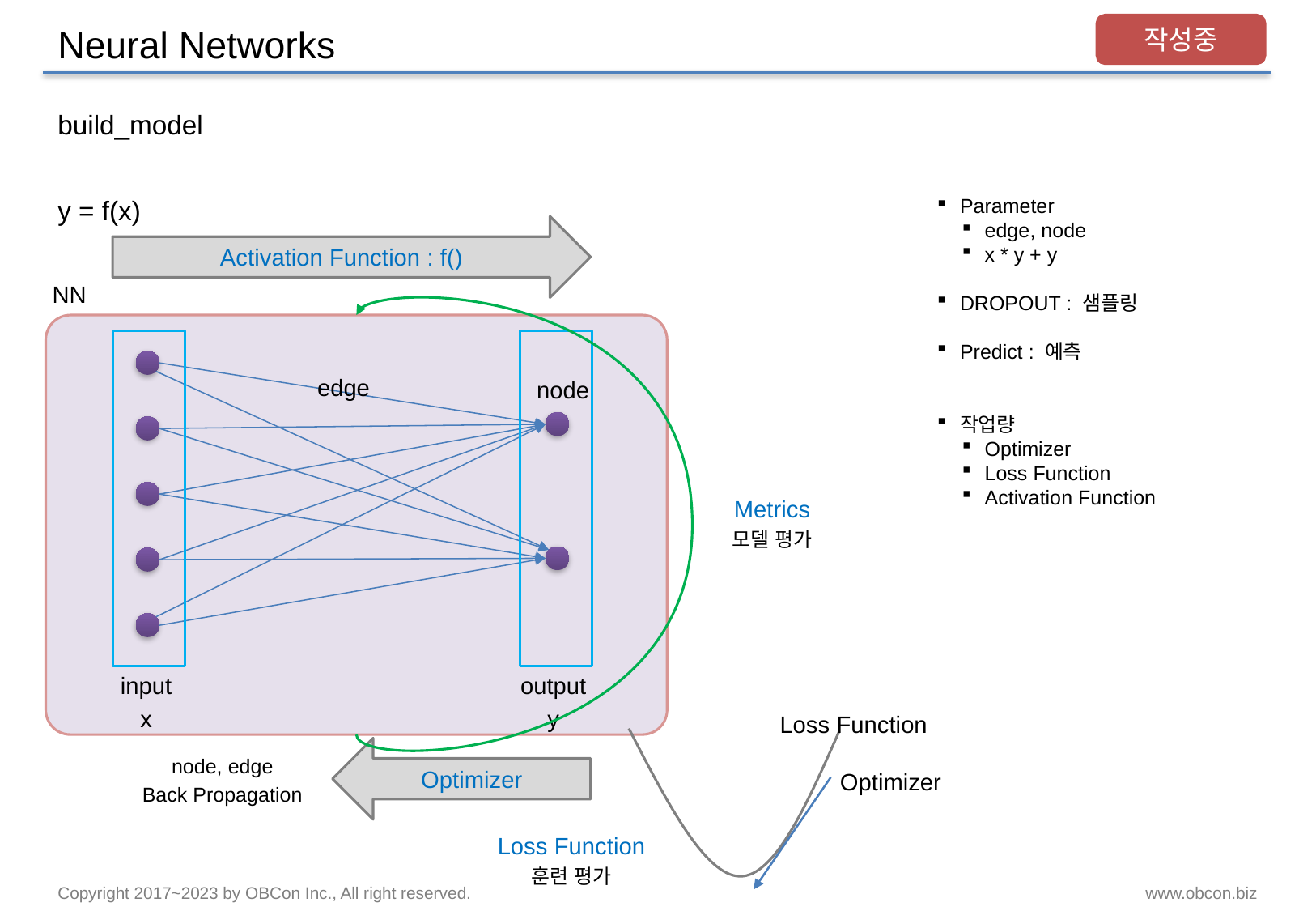

# Neural Networks
작성중
build_model
y = f(x)
Parameter
edge, node
x * y + y

DROPOUT : 샘플링

Predict : 예측

작업량
Optimizer
Loss Function
Activation Function

Activation Function : f()
NN

edge
node

Metrics
모델 평가

input
x
output
y
Loss Function

Optimizer
node, edge
Back Propagation
Optimizer
Loss Function
훈련 평가